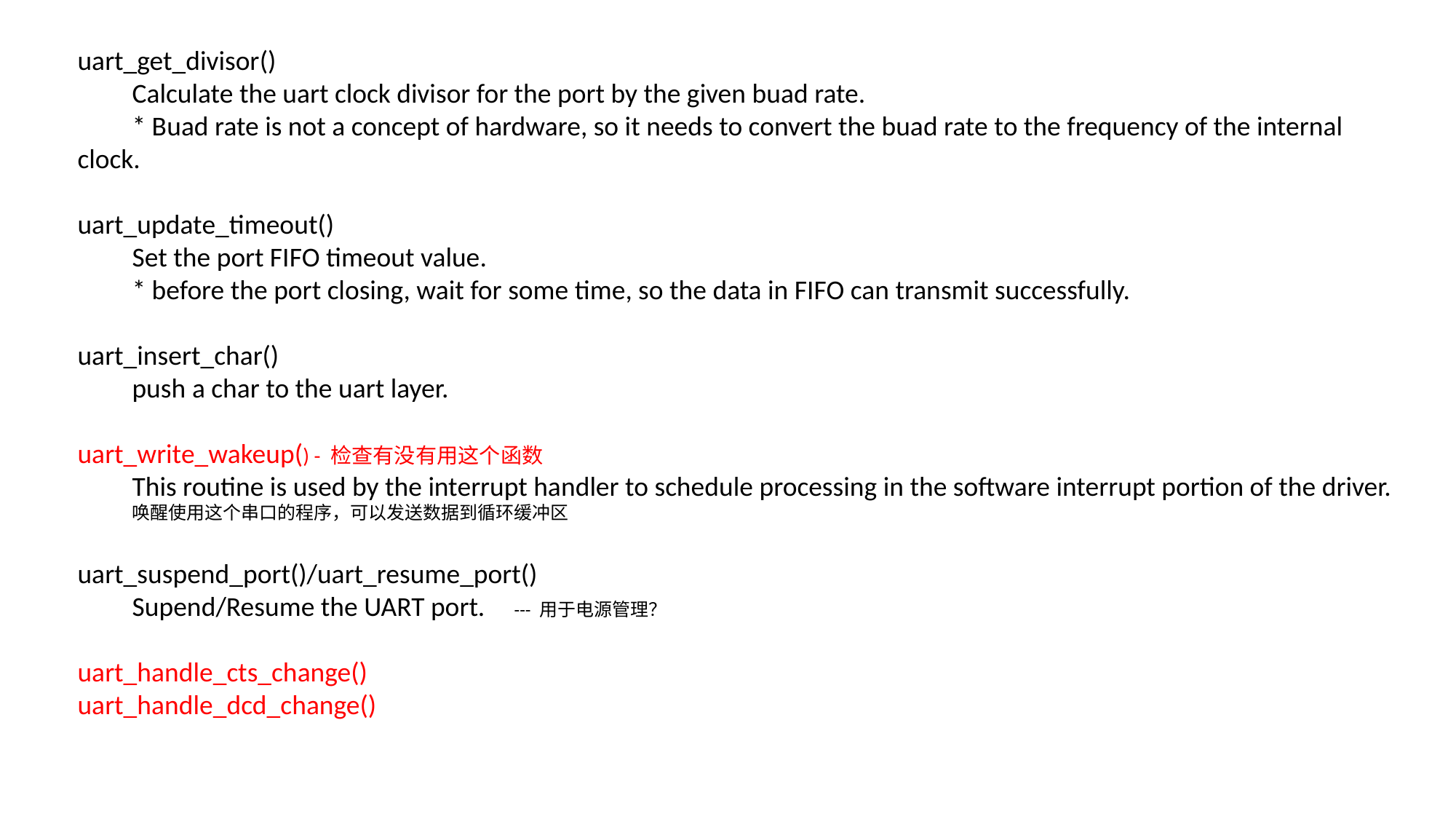

uart_get_divisor()
Calculate the uart clock divisor for the port by the given buad rate.
* Buad rate is not a concept of hardware, so it needs to convert the buad rate to the frequency of the internal clock.

uart_update_timeout()
Set the port FIFO timeout value.
* before the port closing, wait for some time, so the data in FIFO can transmit successfully.

uart_insert_char()
push a char to the uart layer.

uart_write_wakeup() - 检查有没有用这个函数
This routine is used by the interrupt handler to schedule processing in the software interrupt portion of the driver.
唤醒使用这个串口的程序，可以发送数据到循环缓冲区

uart_suspend_port()/uart_resume_port()
Supend/Resume the UART port.	--- 用于电源管理？

uart_handle_cts_change()
uart_handle_dcd_change()